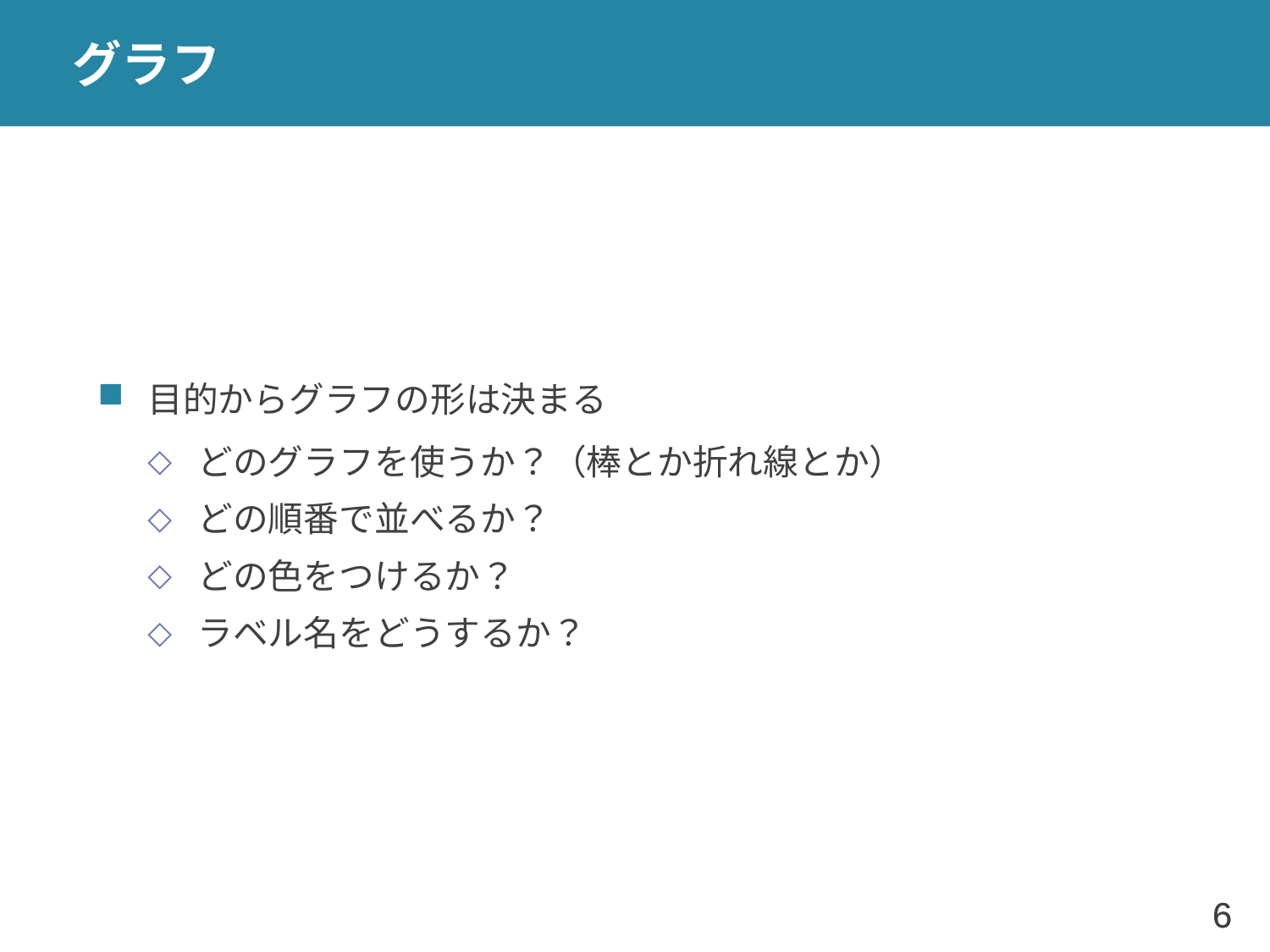

# グラフ
目的からグラフの形は決まる
どのグラフを使うか？（棒とか折れ線とか）
どの順番で並べるか？
どの色をつけるか？
ラベル名をどうするか？